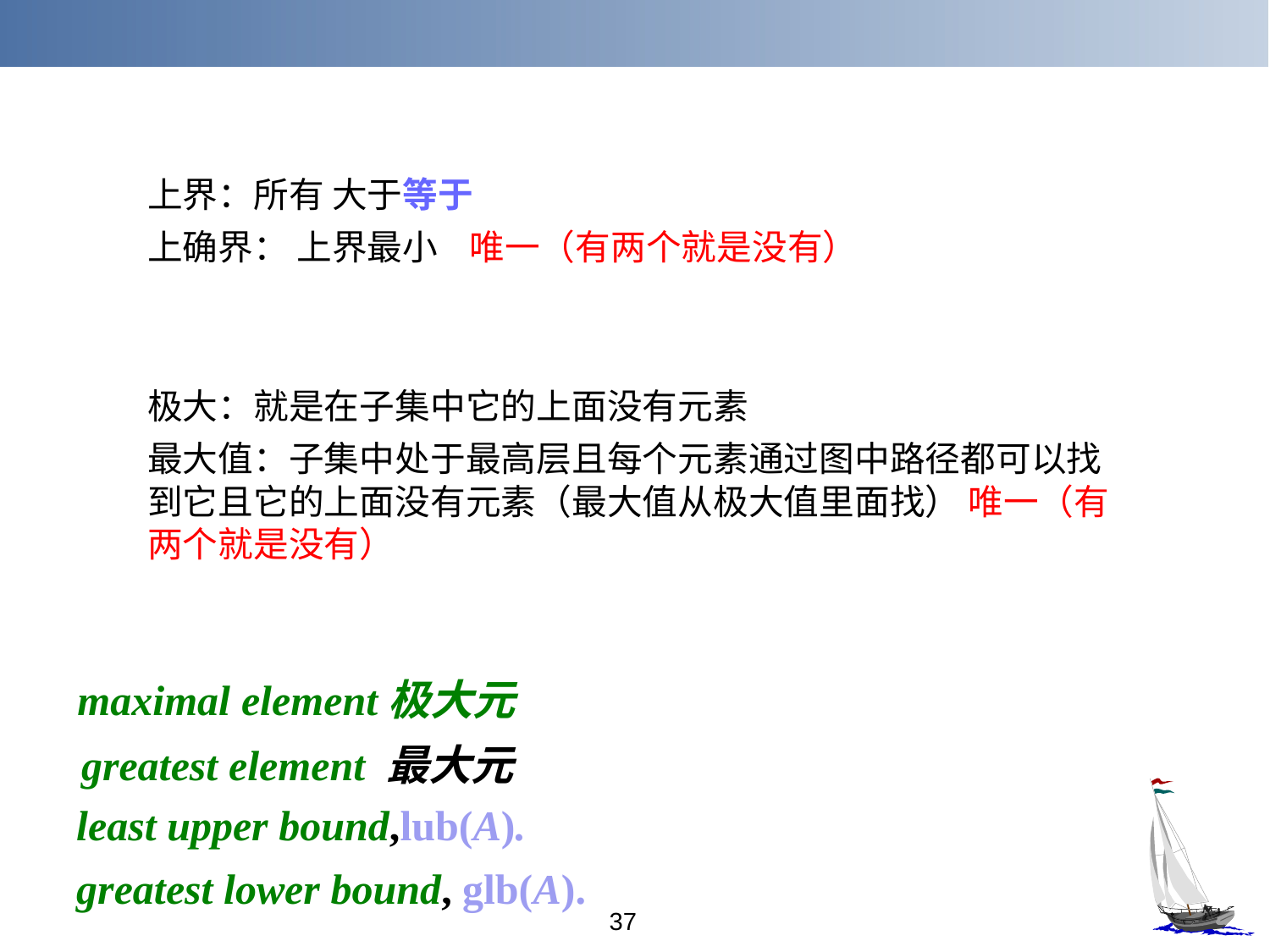

上界：所有 大于等于
上确界： 上界最小    唯一（有两个就是没有）

极大：就是在子集中它的上面没有元素
最大值：子集中处于最高层且每个元素通过图中路径都可以找到它且它的上面没有元素（最大值从极大值里面找） 唯一（有两个就是没有）
maximal element极大元
greatest element 最大元
least upper bound,lub(A).
greatest lower bound, glb(A).
37